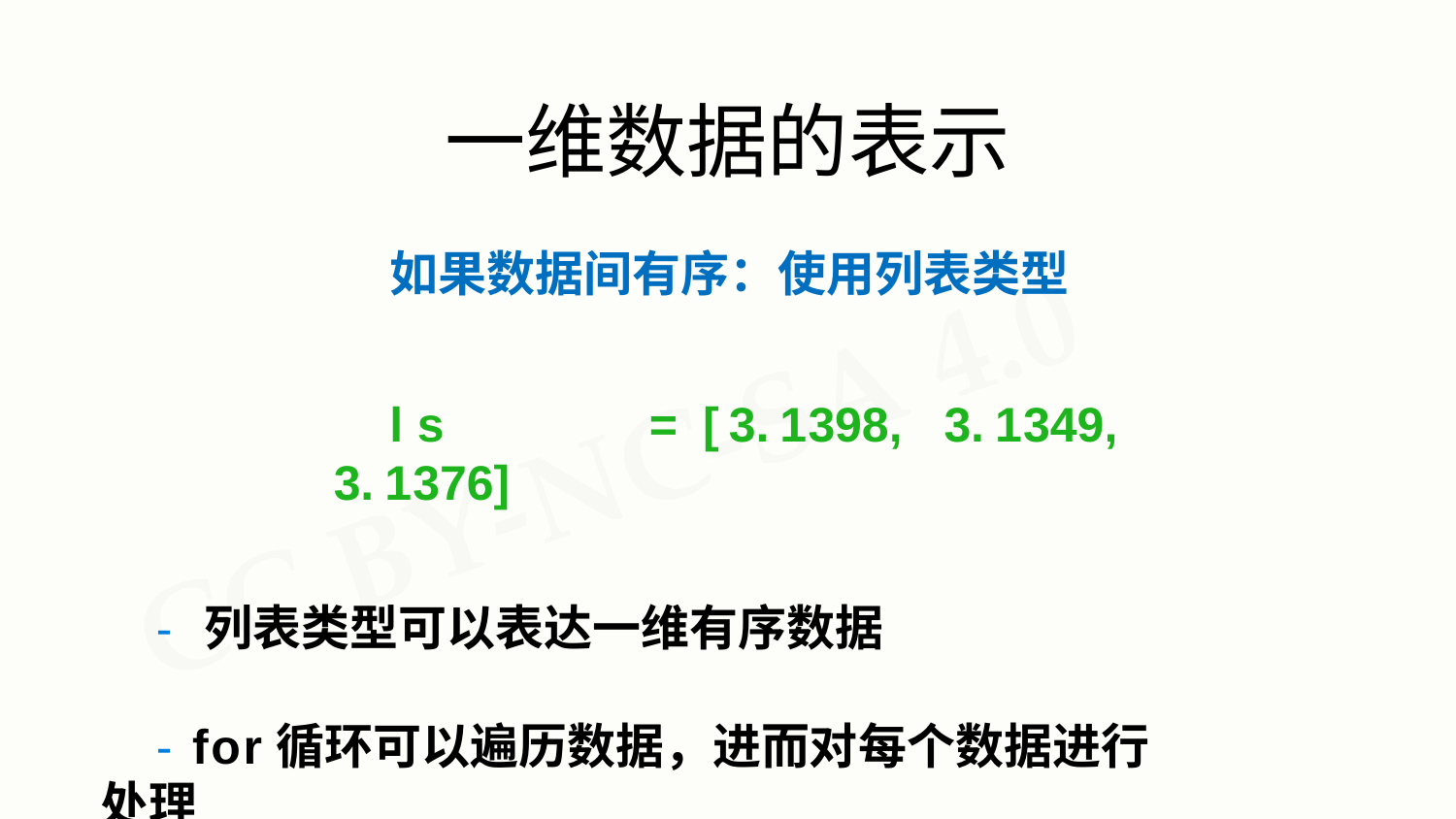

# 一维数据的表示
如果数据间有序：使用列表类型

ls	=	[3.1398,	3.1349,	3.1376]

- 列表类型可以表达一维有序数据

- for循环可以遍历数据，进而对每个数据进行处理